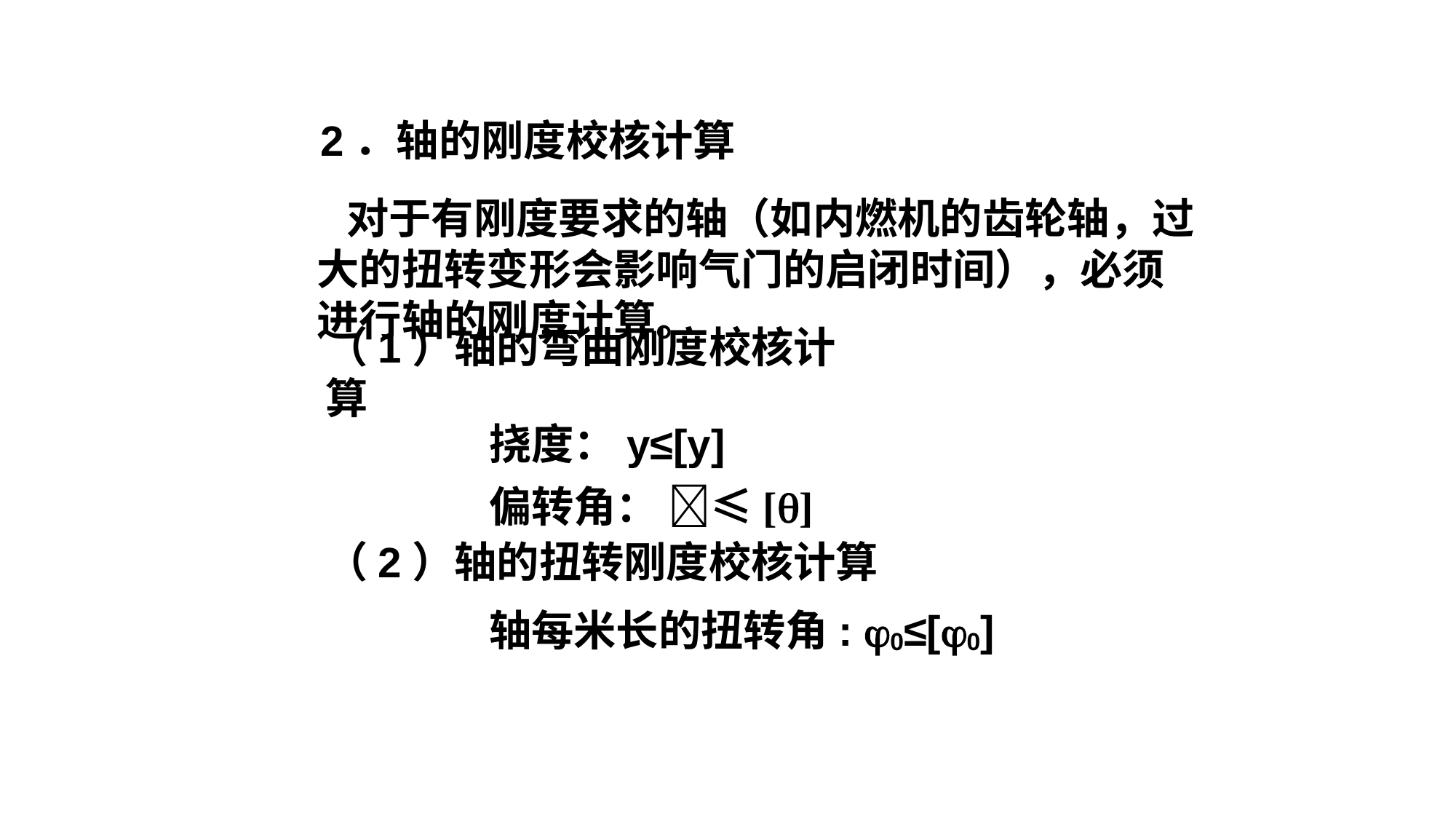

2．轴的刚度校核计算
  对于有刚度要求的轴（如内燃机的齿轮轴，过大的扭转变形会影响气门的启闭时间），必须进行轴的刚度计算。
（1）轴的弯曲刚度校核计算
挠度：y≤[y]
偏转角： θ≤[θ]
（2）轴的扭转刚度校核计算
轴每米长的扭转角: ϕ0≤[ϕ0]